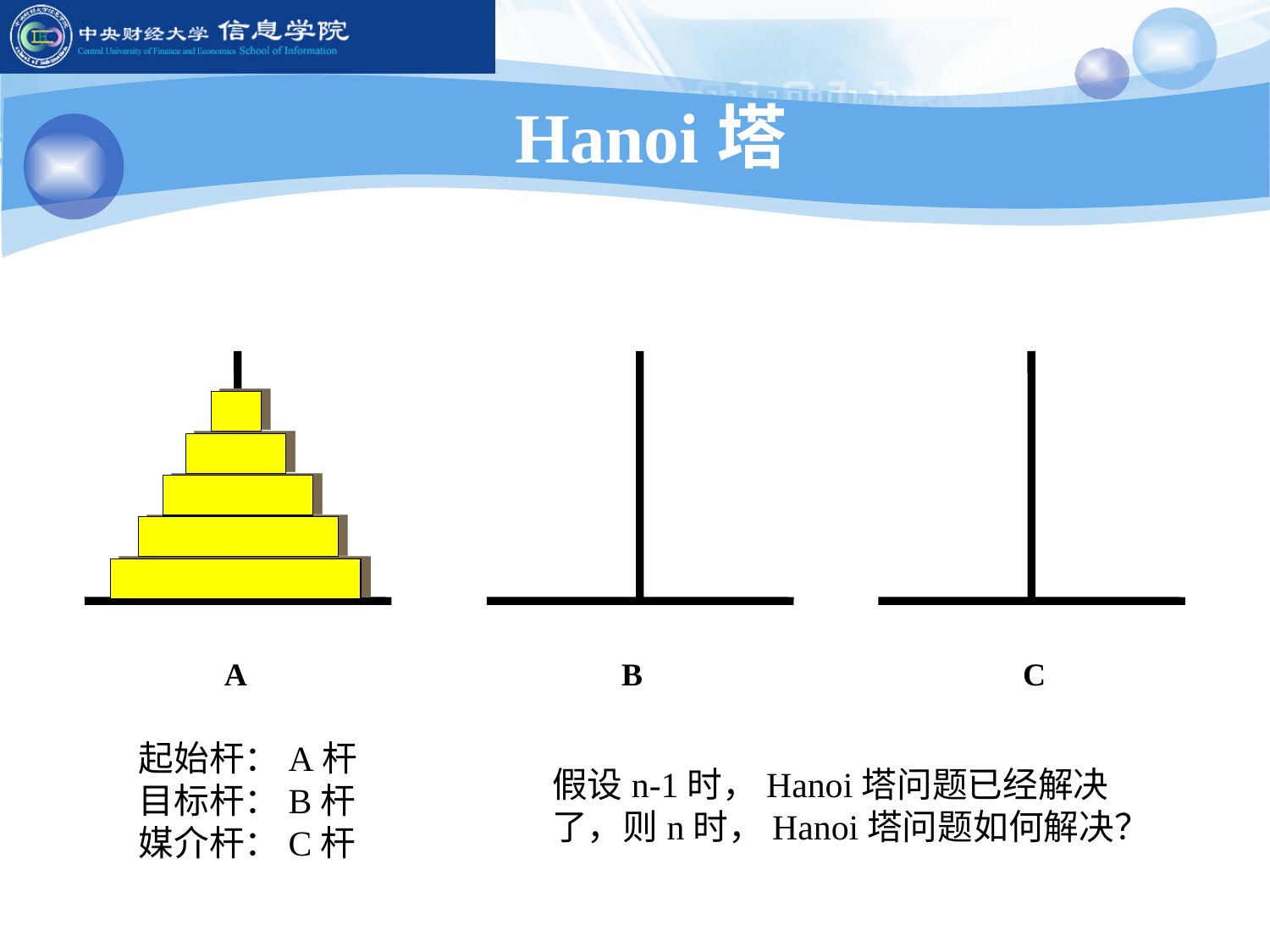

Hanoi塔

A
B
C
起始杆：A杆
目标杆：B杆
媒介杆：C杆
假设n-1时，Hanoi塔问题已经解决了，则n时，Hanoi塔问题如何解决？